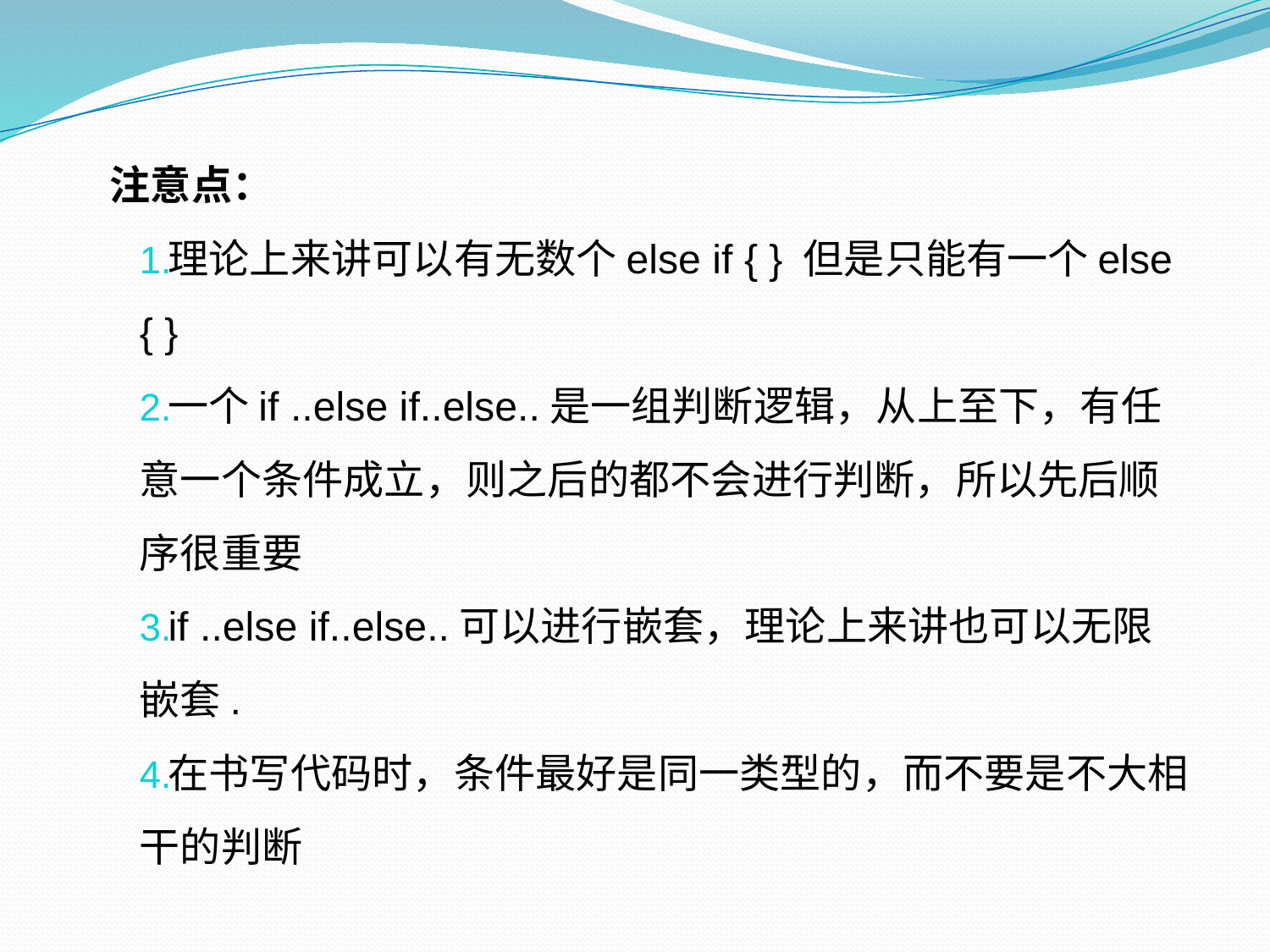

注意点：
理论上来讲可以有无数个else if { } 但是只能有一个else { }
一个if ..else if..else..是一组判断逻辑，从上至下，有任意一个条件成立，则之后的都不会进行判断，所以先后顺序很重要
if ..else if..else..可以进行嵌套，理论上来讲也可以无限嵌套.
在书写代码时，条件最好是同一类型的，而不要是不大相干的判断